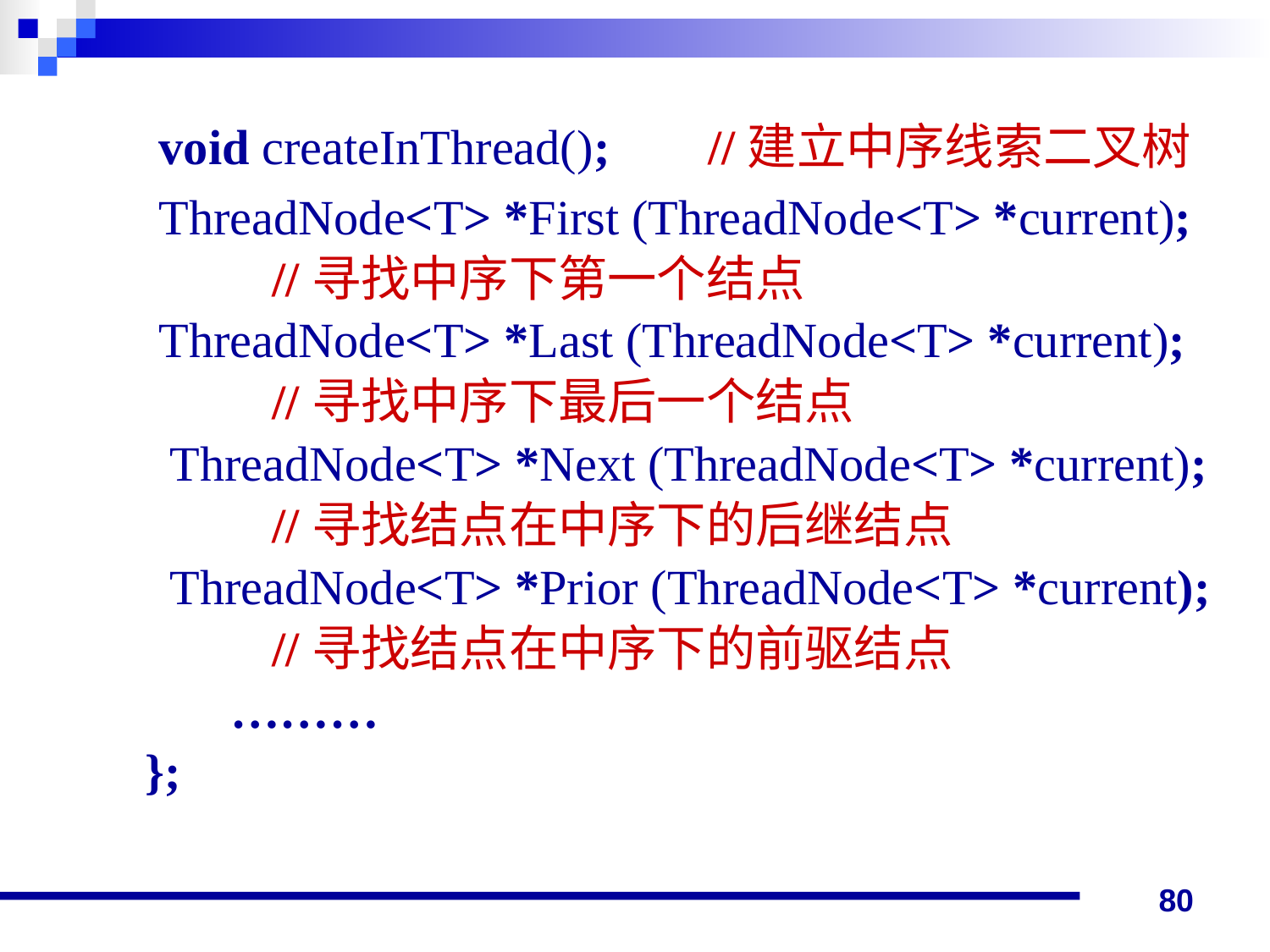

void createInThread();        //建立中序线索二叉树
     ThreadNode<T> *First (ThreadNode<T> *current);
		//寻找中序下第一个结点
     ThreadNode<T> *Last (ThreadNode<T> *current);
		//寻找中序下最后一个结点
	  ThreadNode<T> *Next (ThreadNode<T> *current);
		//寻找结点在中序下的后继结点
	  ThreadNode<T> *Prior (ThreadNode<T> *current);
		//寻找结点在中序下的前驱结点
	       ………
	};
80